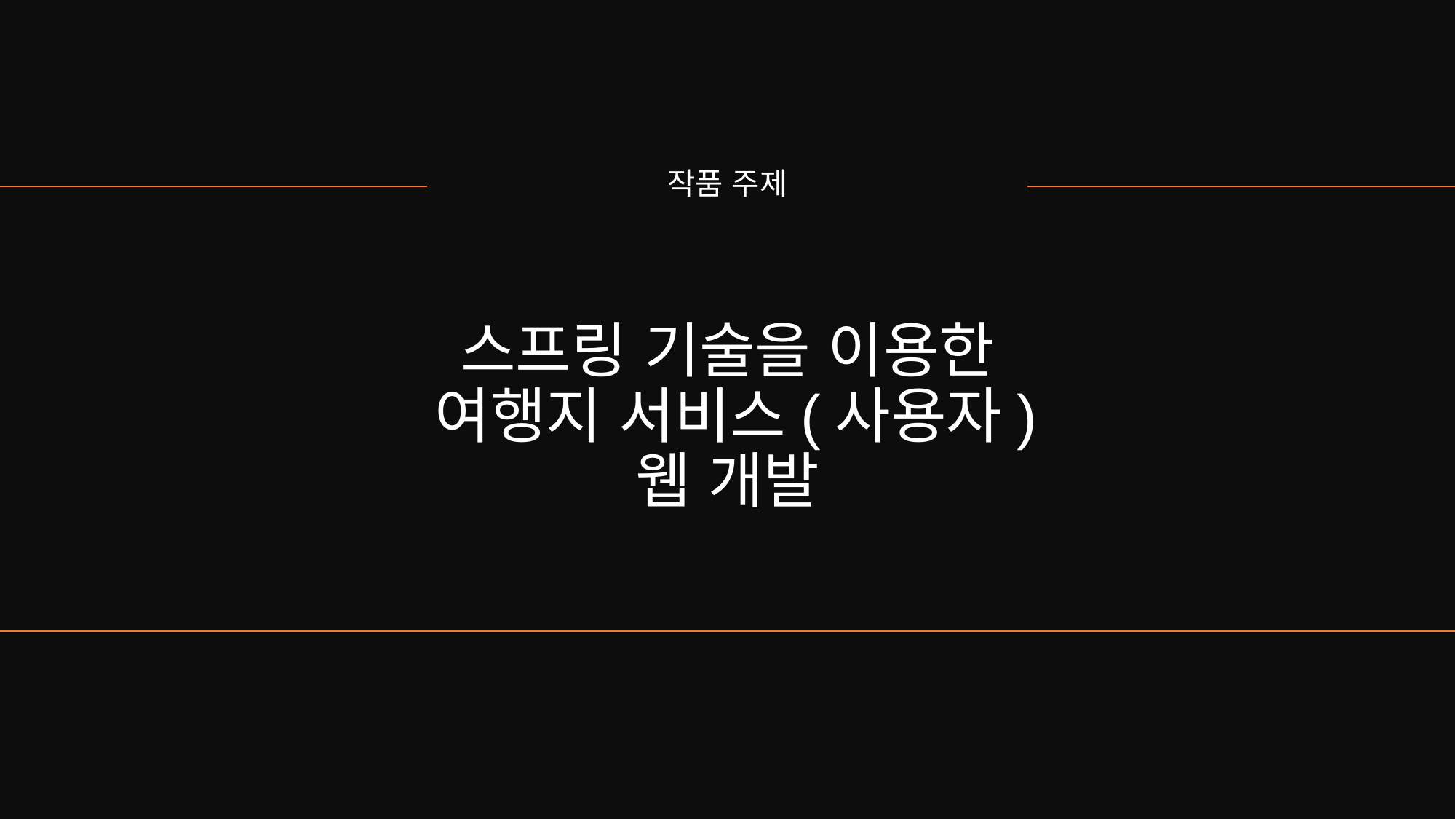

작품 주제
# 스프링 기술을 이용한 여행지 서비스(사용자) 웹 개발